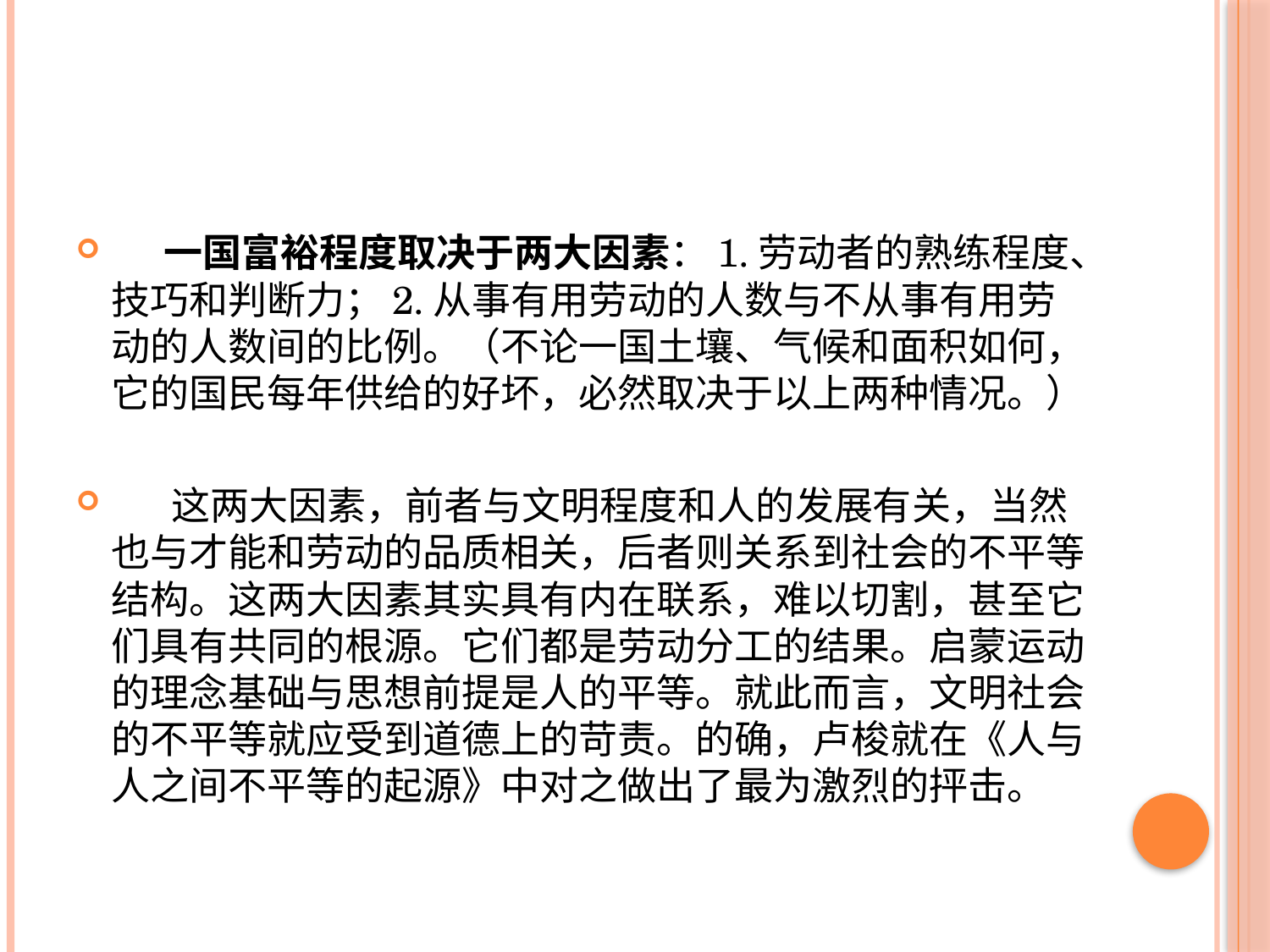

#
     一国富裕程度取决于两大因素：1.劳动者的熟练程度、技巧和判断力；2.从事有用劳动的人数与不从事有用劳动的人数间的比例。（不论一国土壤、气候和面积如何，它的国民每年供给的好坏，必然取决于以上两种情况。）

      这两大因素，前者与文明程度和人的发展有关，当然也与才能和劳动的品质相关，后者则关系到社会的不平等结构。这两大因素其实具有内在联系，难以切割，甚至它们具有共同的根源。它们都是劳动分工的结果。启蒙运动的理念基础与思想前提是人的平等。就此而言，文明社会的不平等就应受到道德上的苛责。的确，卢梭就在《人与人之间不平等的起源》中对之做出了最为激烈的抨击。